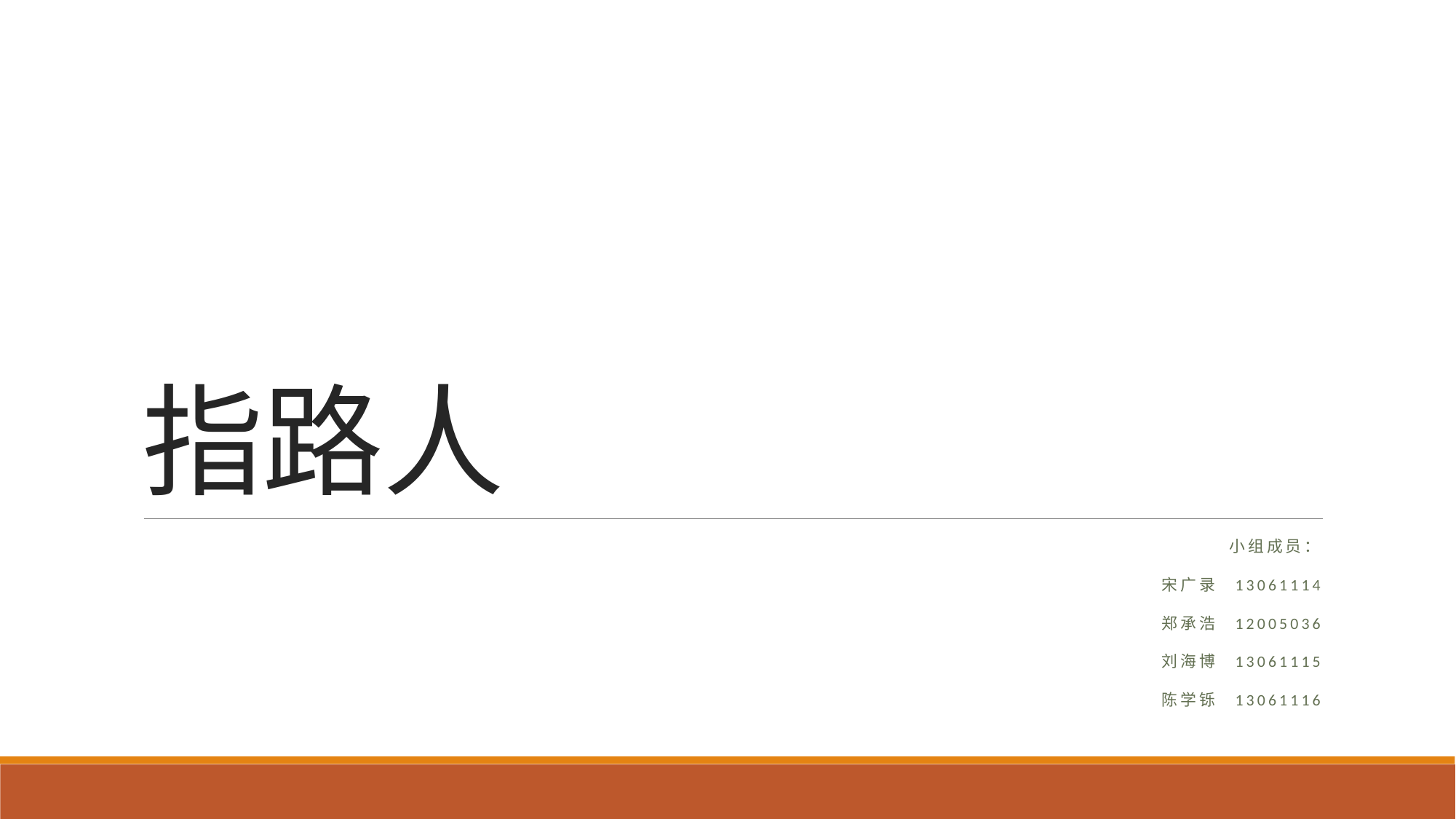

# 指路人
小组成员：
宋广录  13061114
郑承浩  12005036
刘海博  13061115
陈学铄  13061116